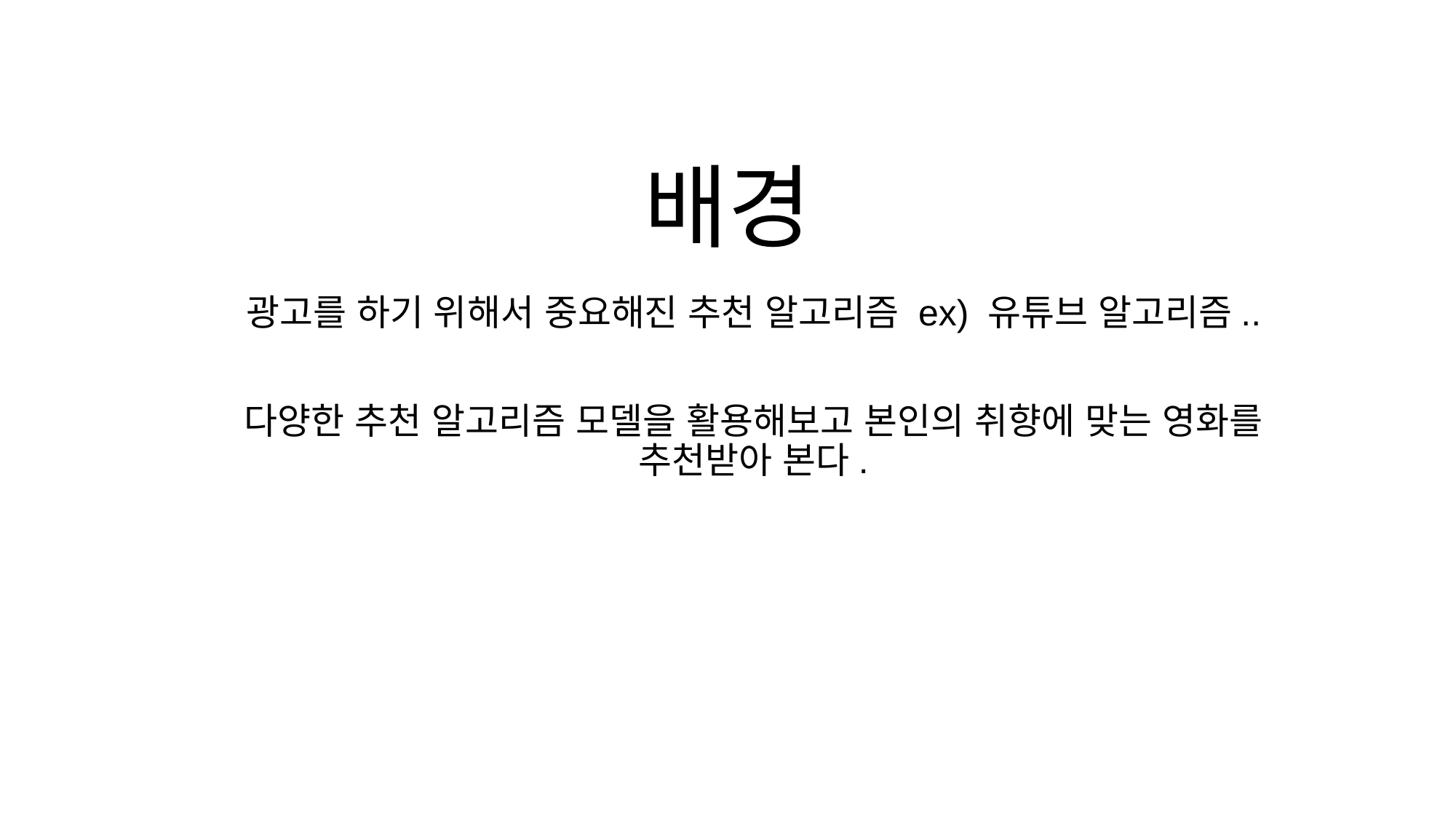

# 배경
광고를 하기 위해서 중요해진 추천 알고리즘 ex) 유튜브 알고리즘..

다양한 추천 알고리즘 모델을 활용해보고 본인의 취향에 맞는 영화를 추천받아 본다.